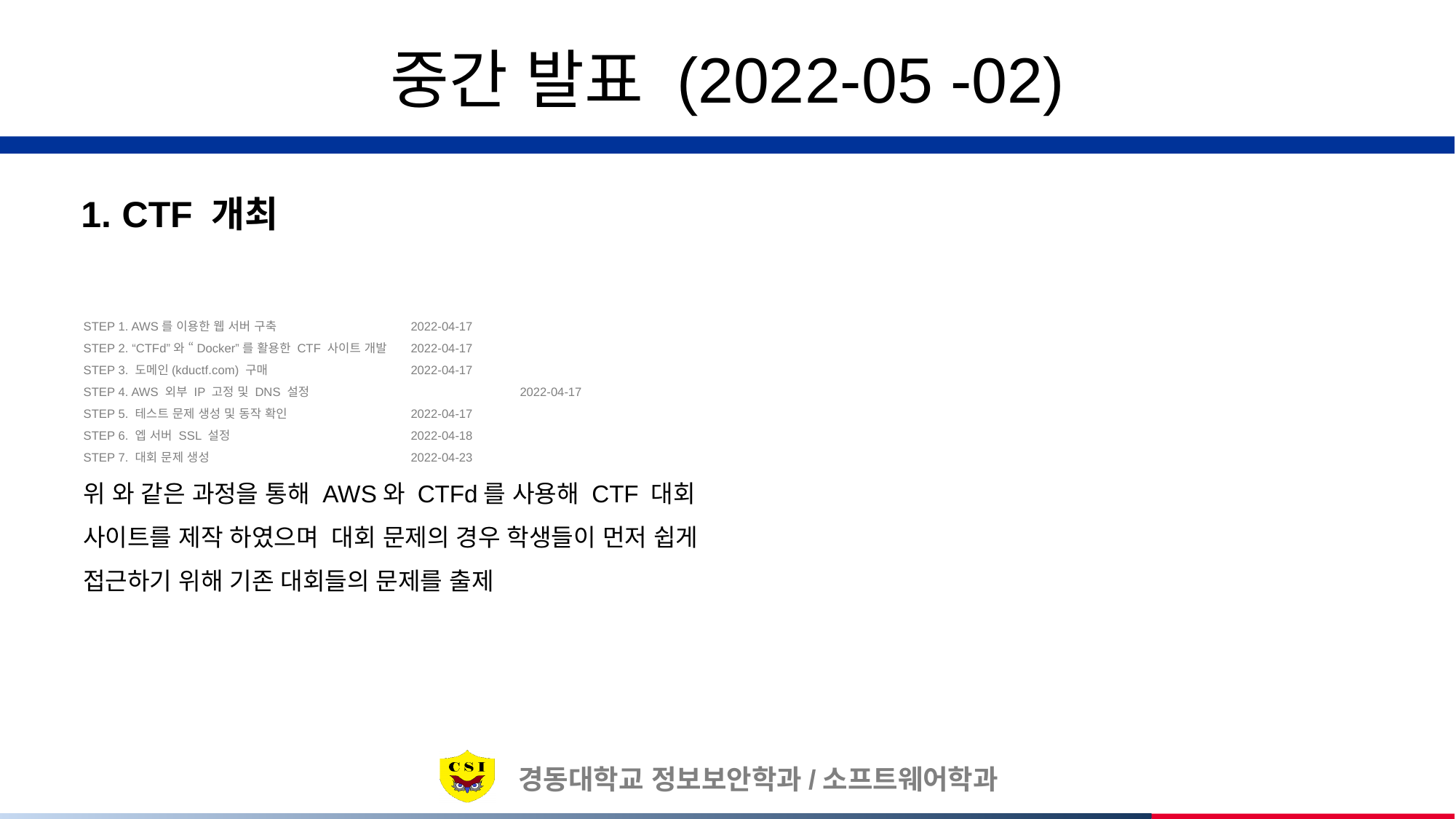

# 중간 발표 (2022-05 -02)
CTF 개최
STEP 1. AWS를 이용한 웹 서버 구축		2022-04-17
STEP 2. “CTFd”와 “Docker”를 활용한 CTF 사이트 개발	2022-04-17
STEP 3. 도메인(kductf.com) 구매		2022-04-17
STEP 4. AWS 외부 IP 고정 및 DNS 설정		2022-04-17
STEP 5. 테스트 문제 생성 및 동작 확인		2022-04-17
STEP 6. 엡 서버 SSL 설정		2022-04-18
STEP 7. 대회 문제 생성		2022-04-23
위 와 같은 과정을 통해 AWS와 CTFd를 사용해 CTF 대회 사이트를 제작 하였으며  대회 문제의 경우 학생들이 먼저 쉽게 접근하기 위해 기존 대회들의 문제를 출제